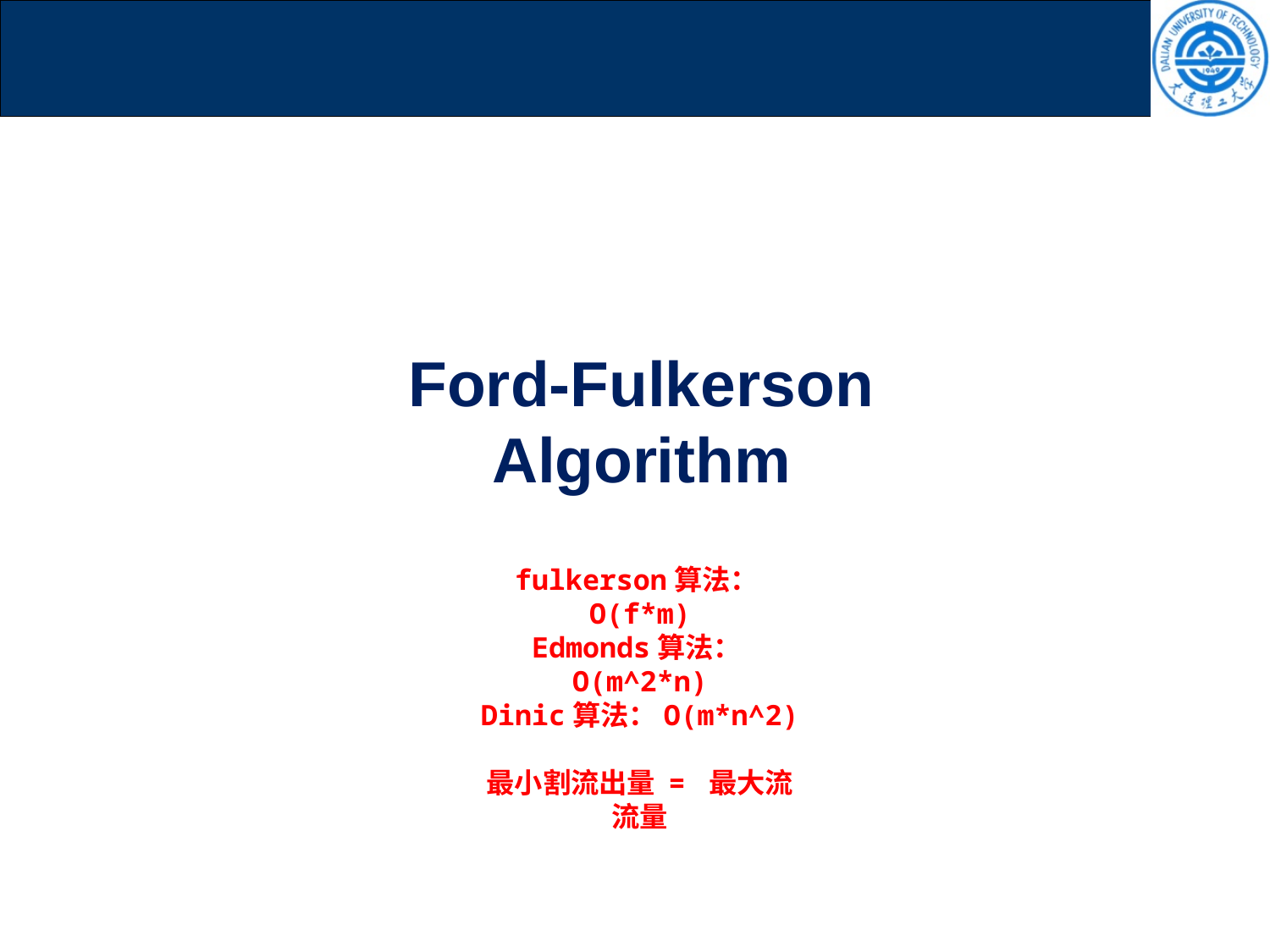

# Ford-Fulkerson Algorithm
fulkerson算法：O(f*m)
Edmonds算法：O(m^2*n)
Dinic算法：O(m*n^2)

最小割流出量 = 最大流流量